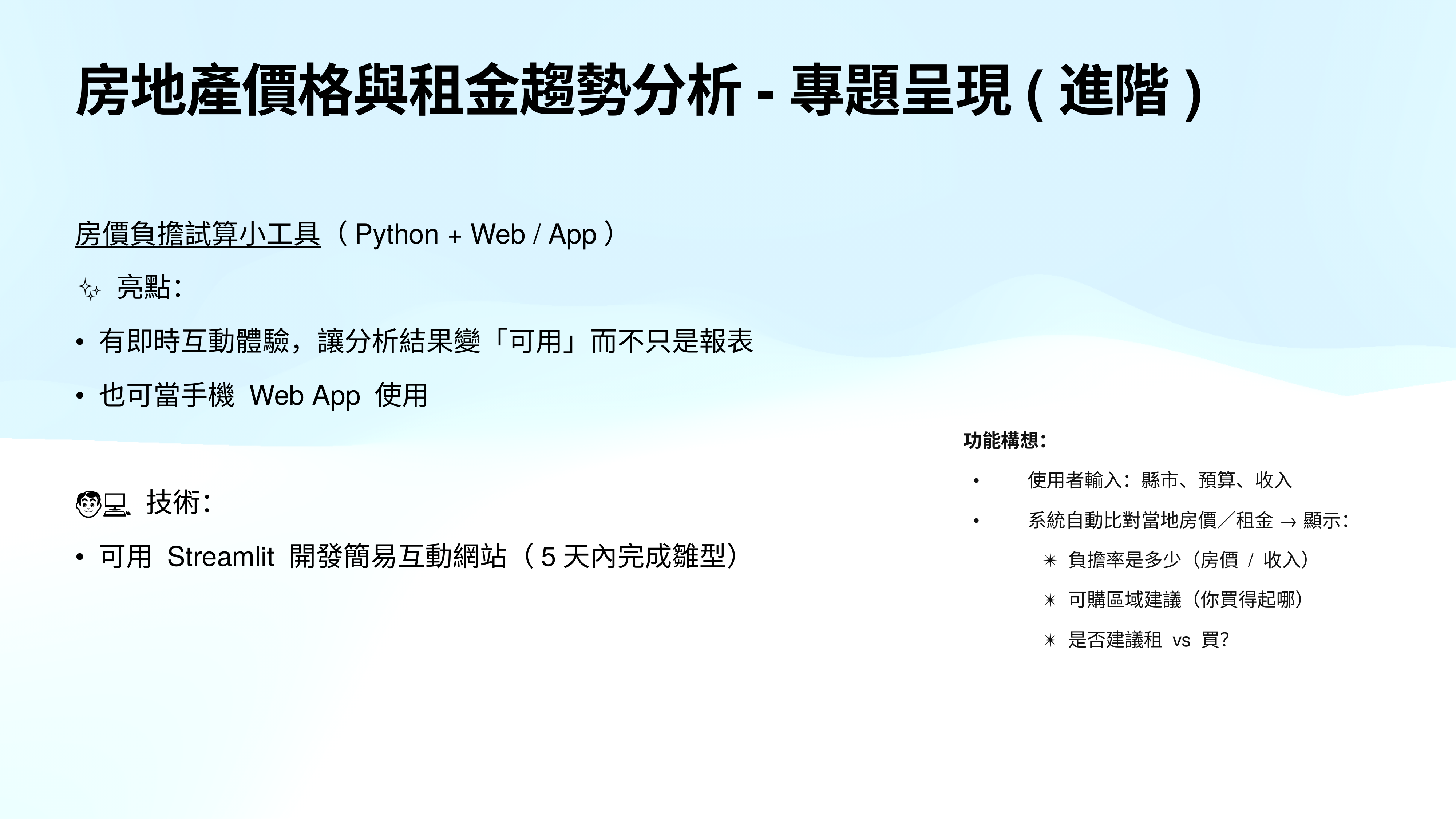

# 房地產價格與租金趨勢分析-專題呈現(進階)
房價負擔試算小工具（Python + Web / App）
✨ 亮點：
• 有即時互動體驗，讓分析結果變「可用」而不只是報表
• 也可當手機 Web App 使用

👨‍💻 技術：
• 可用 Streamlit 開發簡易互動網站（5天內完成雛型）
功能構想：
	•	使用者輸入：縣市、預算、收入
	•	系統自動比對當地房價／租金 → 顯示：
	✴ 負擔率是多少（房價 / 收入）
	✴ 可購區域建議（你買得起哪）
	✴ 是否建議租 vs 買？